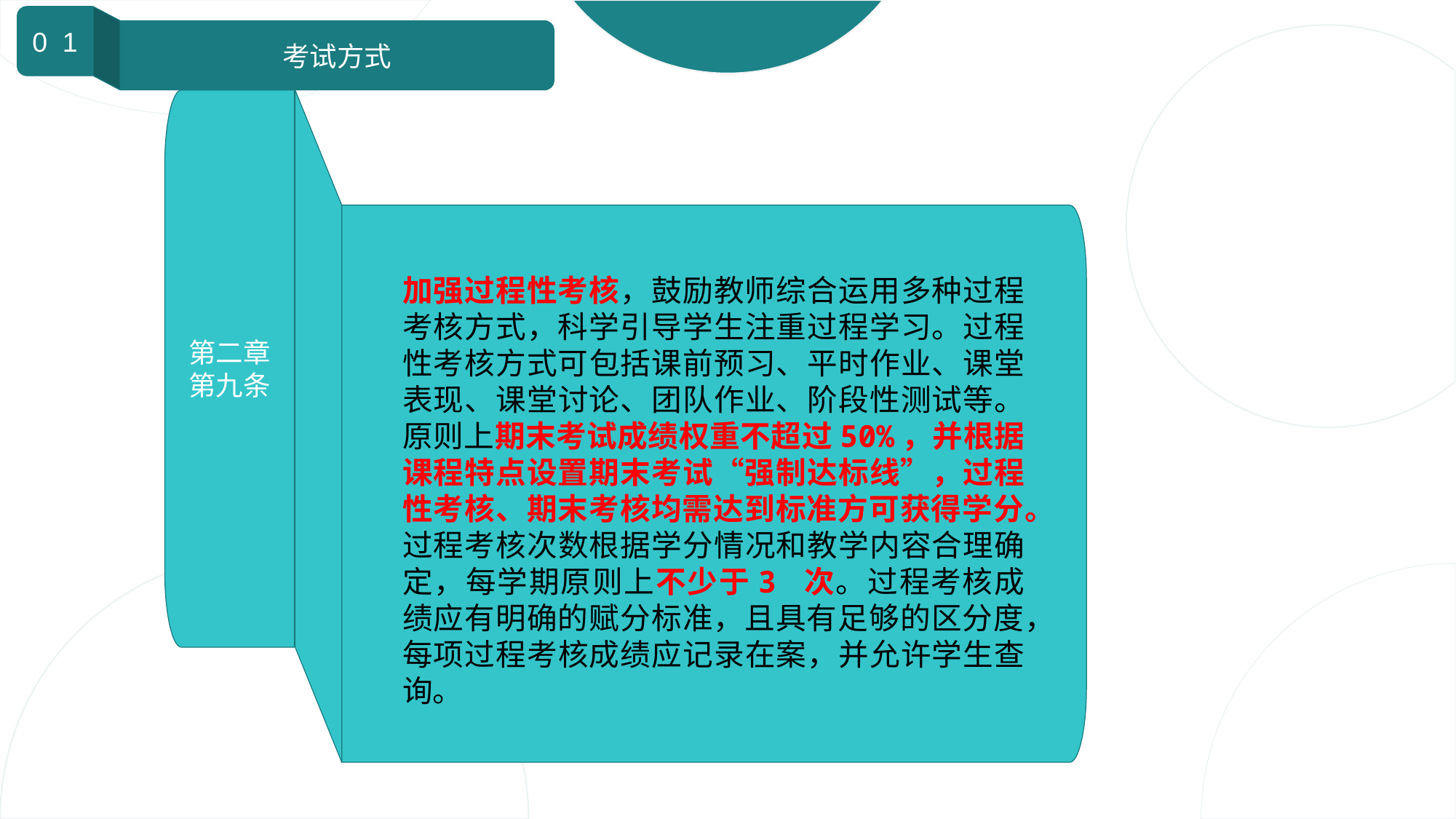

0  1

考试方式
第二章
第九条

加强过程性考核，鼓励教师综合运用多种过程考核方式，科学引导学生注重过程学习。过程性考核方式可包括课前预习、平时作业、课堂表现、课堂讨论、团队作业、阶段性测试等。原则上期末考试成绩权重不超过50%，并根据课程特点设置期末考试“强制达标线”，过程性考核、期末考核均需达到标准方可获得学分。过程考核次数根据学分情况和教学内容合理确定，每学期原则上不少于3 次。过程考核成绩应有明确的赋分标准，且具有足够的区分度，每项过程考核成绩应记录在案，并允许学生查询。